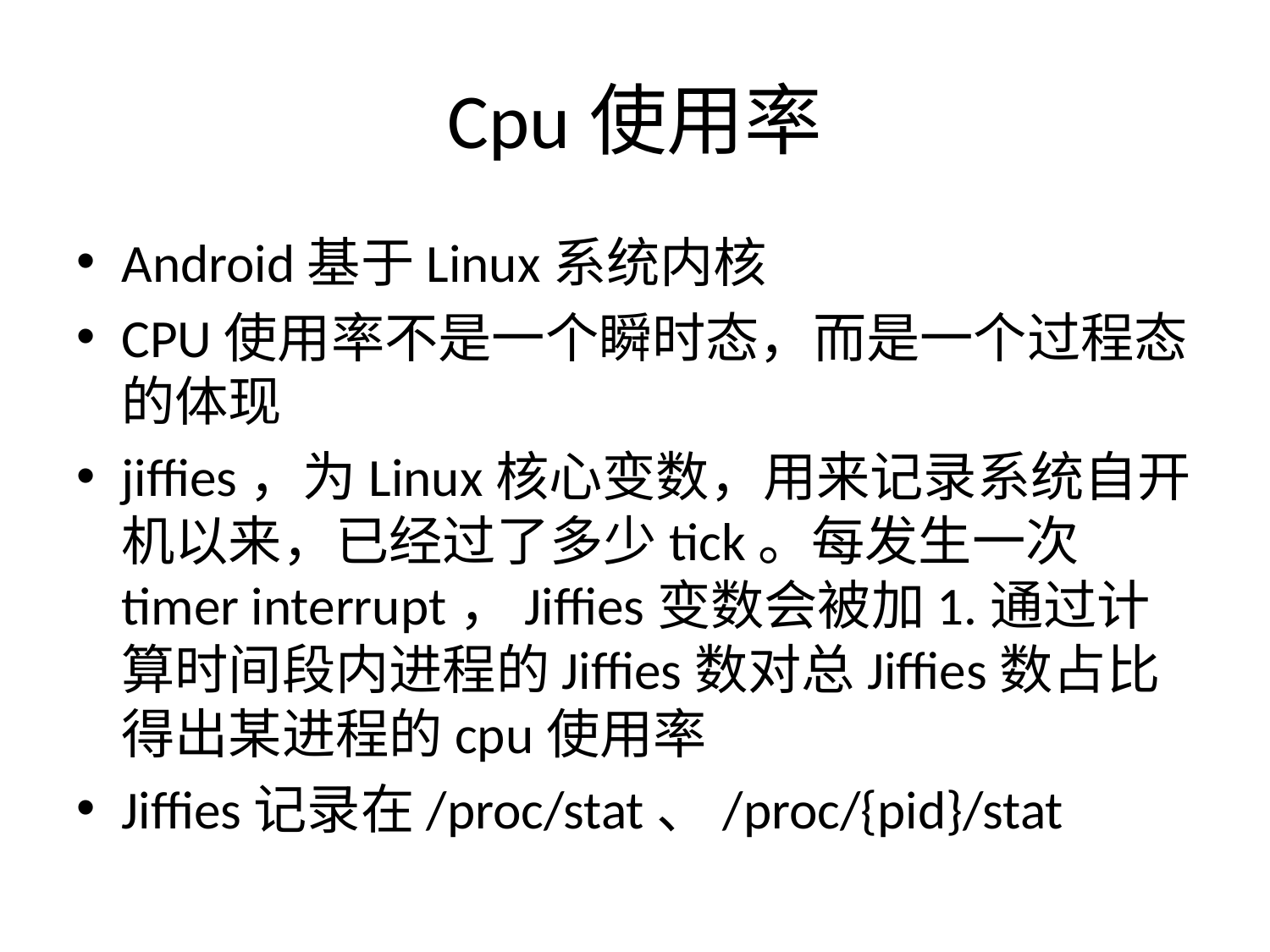

# Cpu使用率
Android基于Linux系统内核
CPU使用率不是一个瞬时态，而是一个过程态的体现
jiffies，为Linux核心变数，用来记录系统自开机以来，已经过了多少tick。每发生一次timer interrupt，Jiffies变数会被加1.通过计算时间段内进程的Jiffies数对总Jiffies数占比得出某进程的cpu使用率
Jiffies记录在/proc/stat、/proc/{pid}/stat